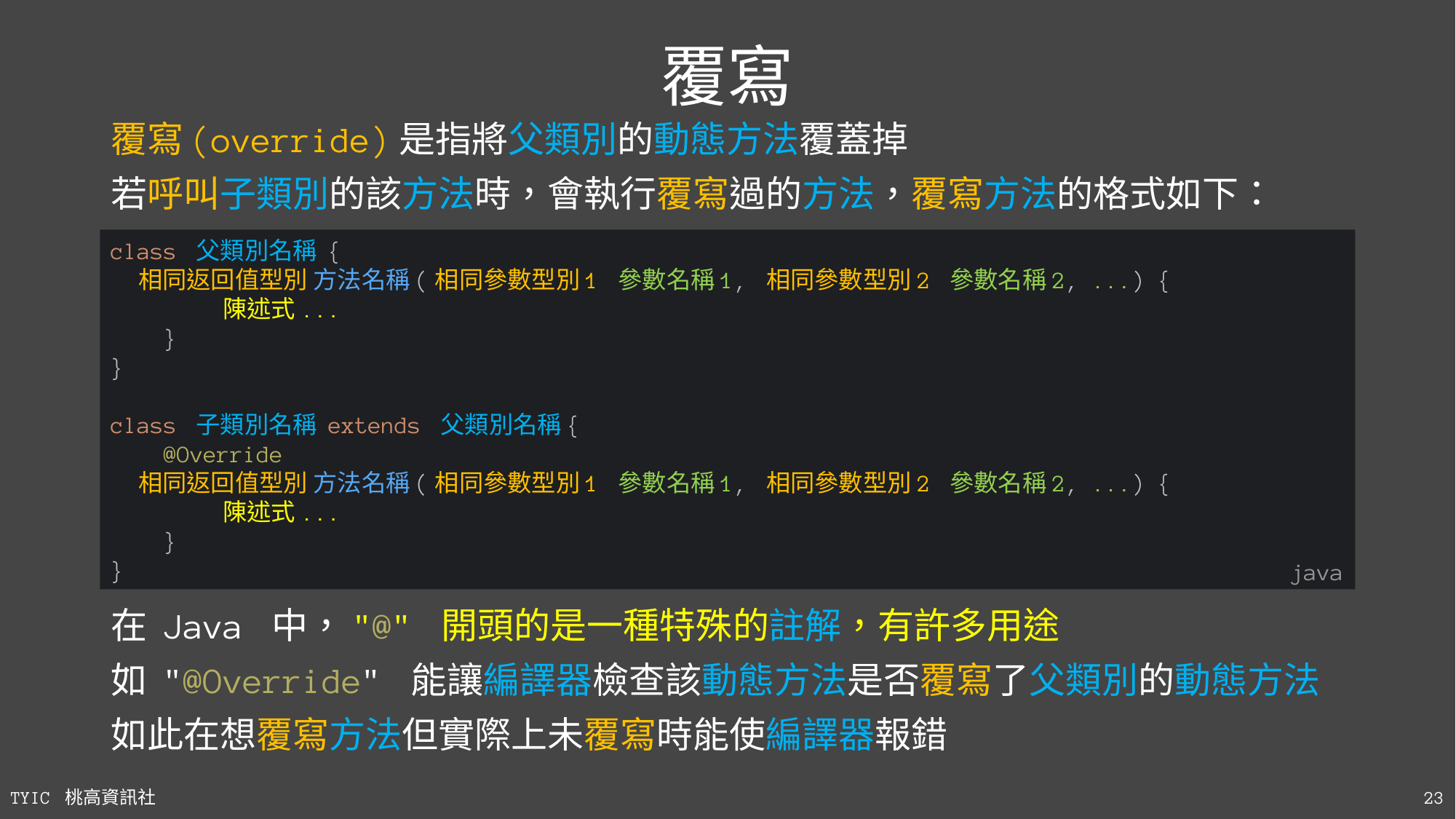

# 覆寫
覆寫(override)是指將父類別的動態方法覆蓋掉
若呼叫子類別的該方法時，會執行覆寫過的方法，覆寫方法的格式如下：
class 父類別名稱 {
    相同返回值型別 方法名稱(相同參數型別1 參數名稱1, 相同參數型別2 參數名稱2, ...) {
        陳述式...
    }
}

class 子類別名稱 extends 父類別名稱{
    @Override
    相同返回值型別 方法名稱(相同參數型別1 參數名稱1, 相同參數型別2 參數名稱2, ...) {
        陳述式...
    }
}
java
在 Java 中，"@" 開頭的是一種特殊的註解，有許多用途
如 "@Override" 能讓編譯器檢查該動態方法是否覆寫了父類別的動態方法
如此在想覆寫方法但實際上未覆寫時能使編譯器報錯